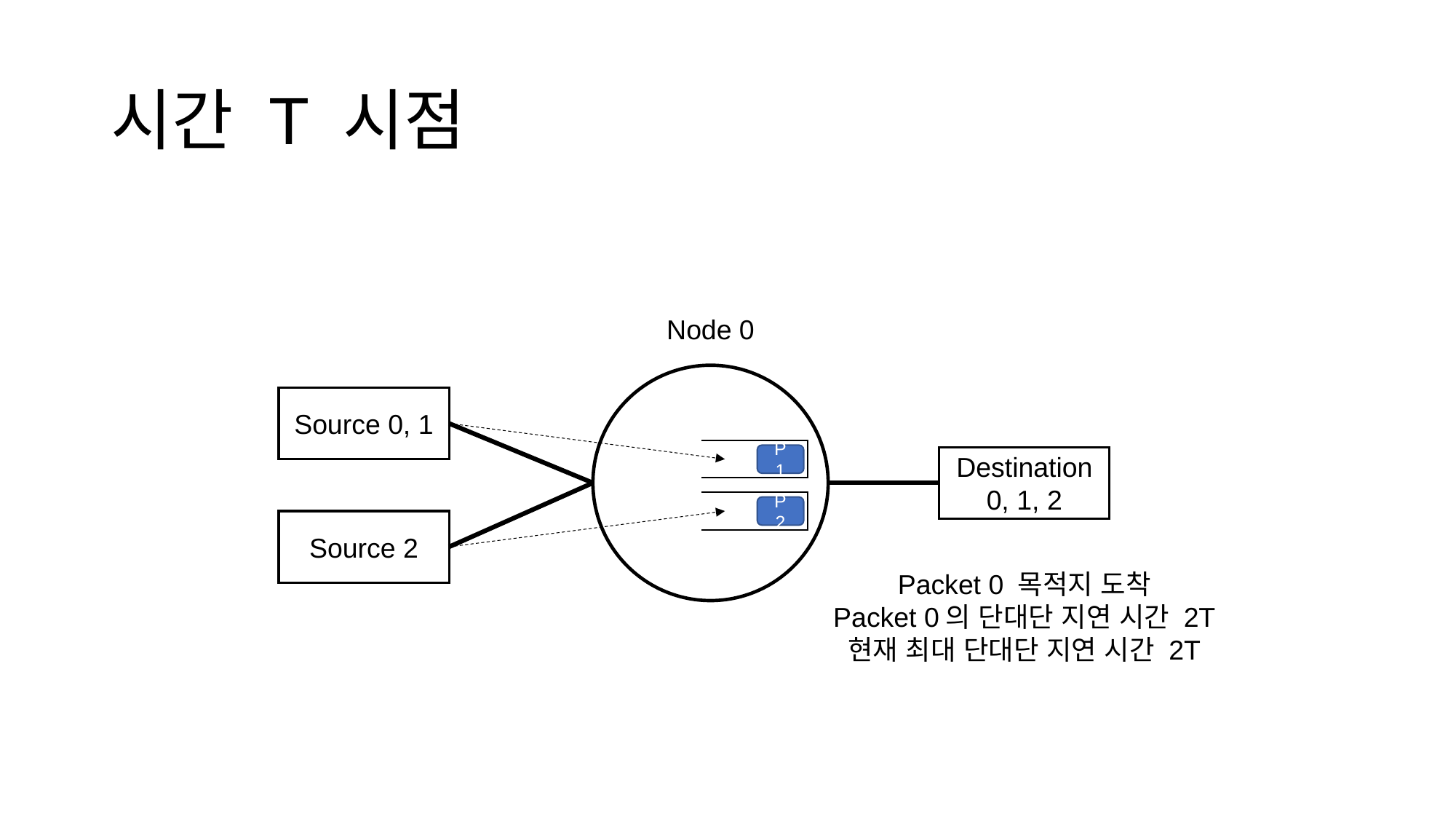

# 시간 T 시점
Node 0

Source 0, 1

P1
Destination 0, 1, 2

P2
Source 2
Packet 0 목적지 도착
Packet 0의 단대단 지연 시간 2T
현재 최대 단대단 지연 시간 2T